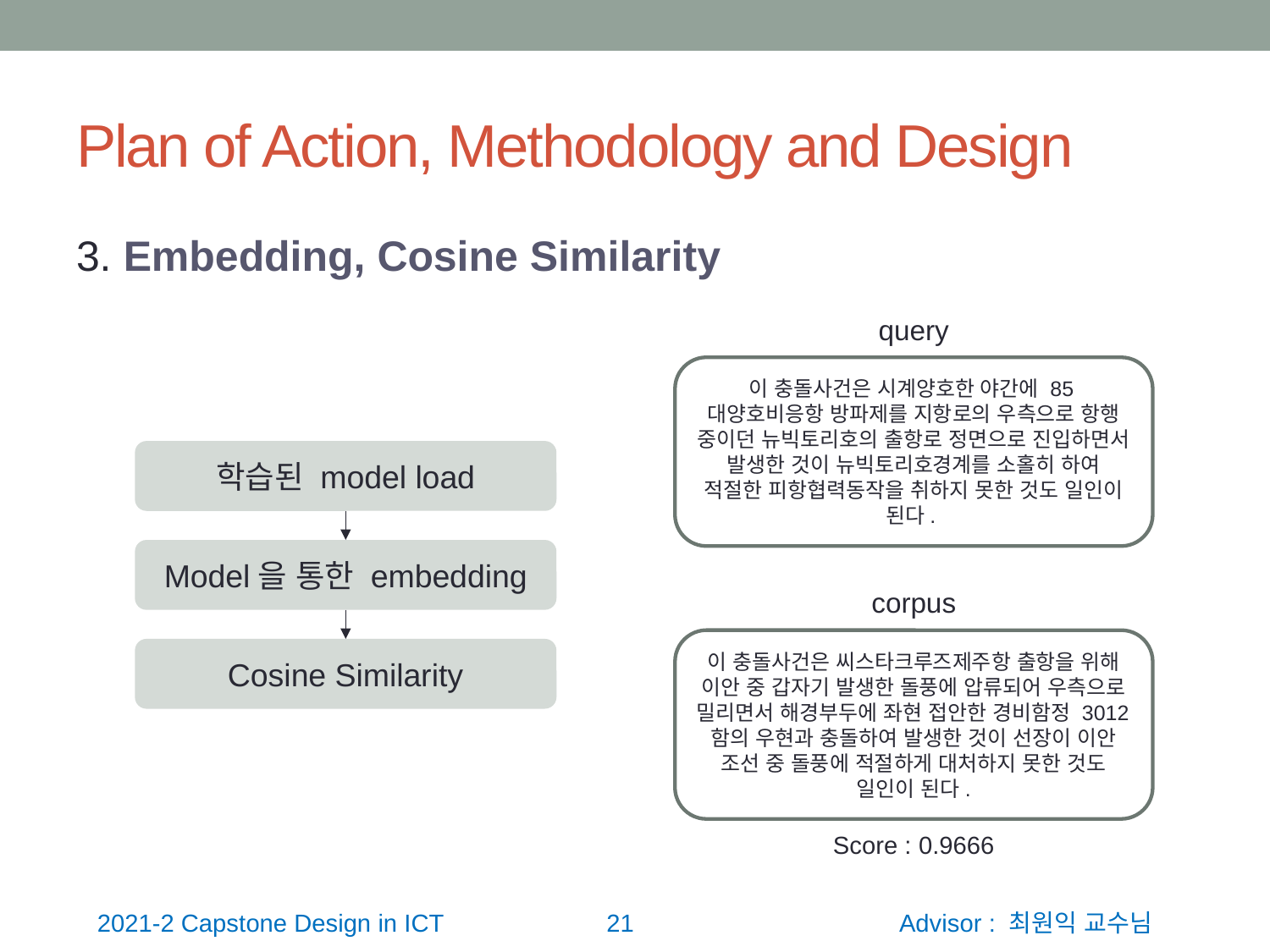

# Plan of Action, Methodology and Design
3. Embedding, Cosine Similarity
query
이 충돌사건은 시계양호한 야간에 85대양호비응항 방파제를 지항로의 우측으로 항행 중이던 뉴빅토리호의 출항로 정면으로 진입하면서 발생한 것이 뉴빅토리호경계를 소홀히 하여 적절한 피항협력동작을 취하지 못한 것도 일인이 된다.
학습된 model load
Model을 통한 embedding
corpus
이 충돌사건은 씨스타크루즈제주항 출항을 위해 이안 중 갑자기 발생한 돌풍에 압류되어 우측으로 밀리면서 해경부두에 좌현 접안한 경비함정 3012함의 우현과 충돌하여 발생한 것이 선장이 이안 조선 중 돌풍에 적절하게 대처하지 못한 것도 일인이 된다.
Cosine Similarity
Score : 0.9666